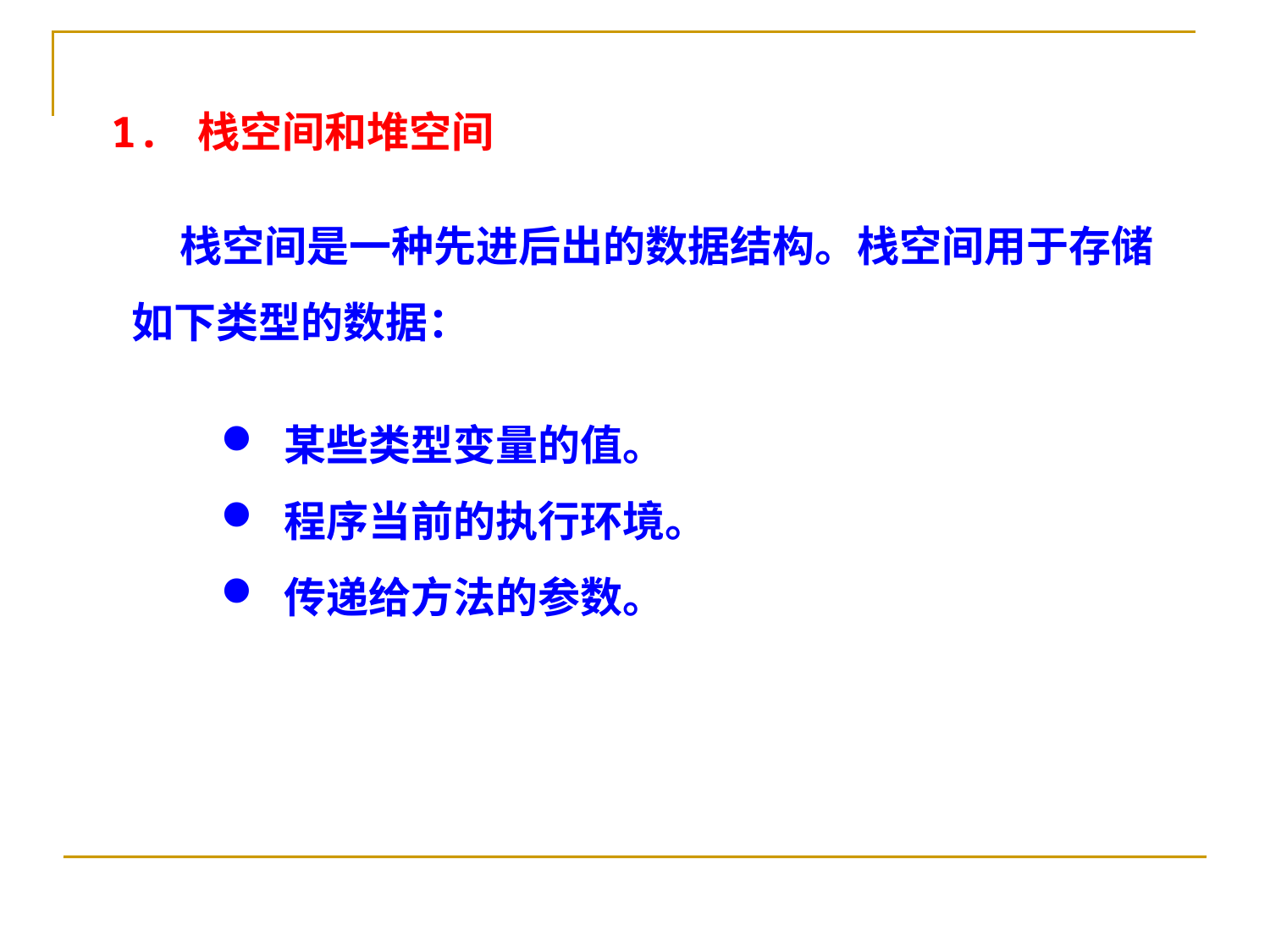

1. 栈空间和堆空间
    栈空间是一种先进后出的数据结构。栈空间用于存储如下类型的数据：
某些类型变量的值。
程序当前的执行环境。
传递给方法的参数。